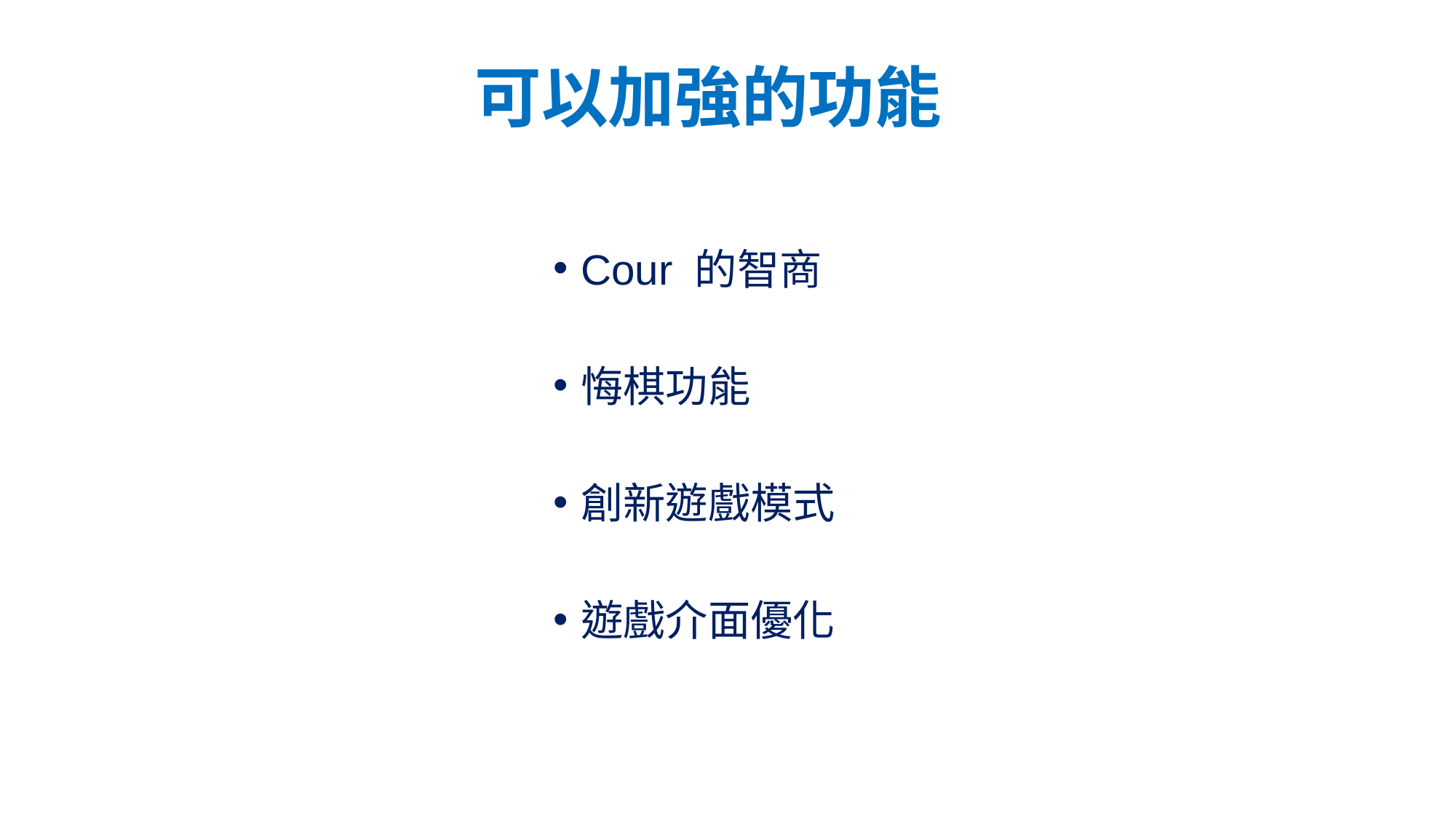

# 可以加強的功能
Cour 的智商
悔棋功能
創新遊戲模式
遊戲介面優化